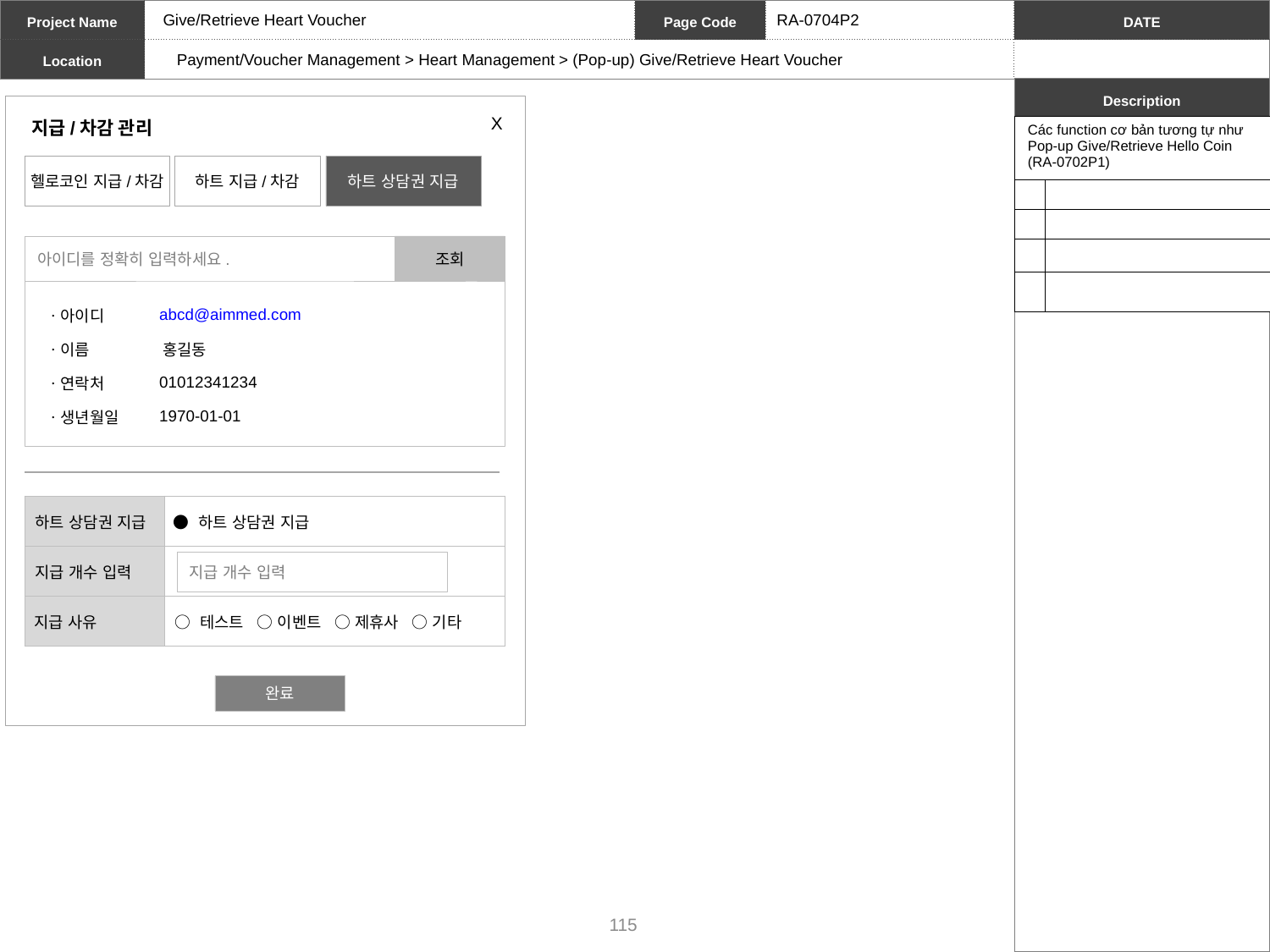

Give/Retrieve Heart Voucher
RA-0704P2
Payment/Voucher Management > Heart Management > (Pop-up) Give/Retrieve Heart Voucher

X
지급/차감 관리
| Các function cơ bản tương tự như Pop-up Give/Retrieve Hello Coin (RA-0702P1) |  |
| --- | --- |
|  |  |
|  |  |
|  |  |
|  |  |
헬로코인 지급/차감
하트 지급/차감
하트 상담권 지급

아이디를 정확히 입력하세요.
조회
| ㆍ아이디 | abcd@aimmed.com |
| --- | --- |
| ㆍ이름 | 홍길동 |
| ㆍ연락처 | 01012341234 |
| ㆍ생년월일 | 1970-01-01 |
| 하트 상담권 지급 | ● 하트 상담권 지급 |
| --- | --- |
| 지급 개수 입력 |  |
| 지급 사유 | ○ 테스트 ○ 이벤트 ○ 제휴사 ○ 기타 |
지급 개수 입력
완료
115